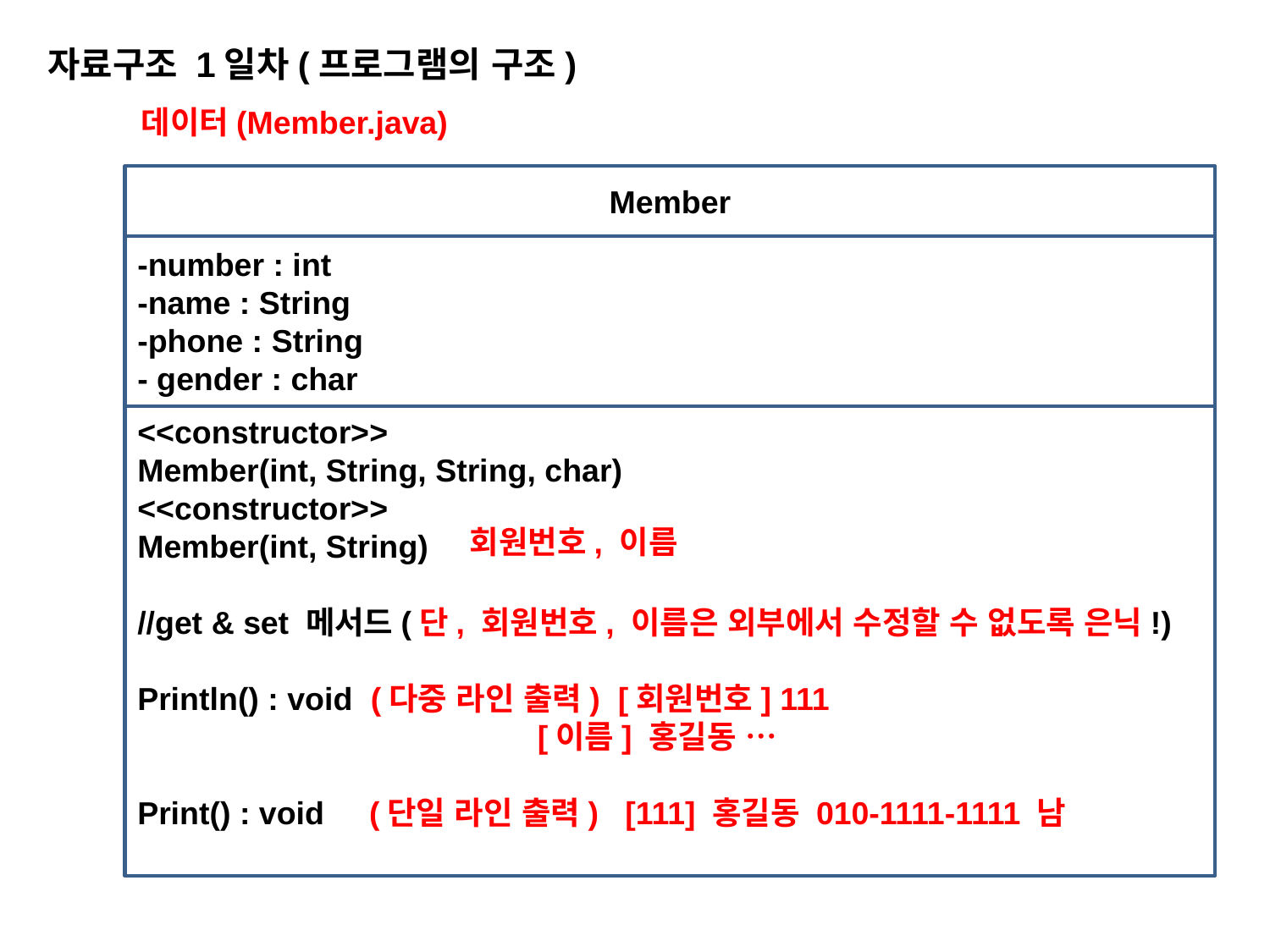

자료구조 1일차(프로그램의 구조)
데이터(Member.java)
Member
-number : int
-name : String
-phone : String
- gender : char
<<constructor>>
Member(int, String, String, char)
<<constructor>>
Member(int, String)

//get & set 메서드(단, 회원번호, 이름은 외부에서 수정할 수 없도록 은닉!)

Println() : void  (다중 라인 출력)  [회원번호] 111
                                             [이름] 홍길동 …

Print() : void     (단일 라인 출력)   [111] 홍길동 010-1111-1111 남

회원번호, 이름